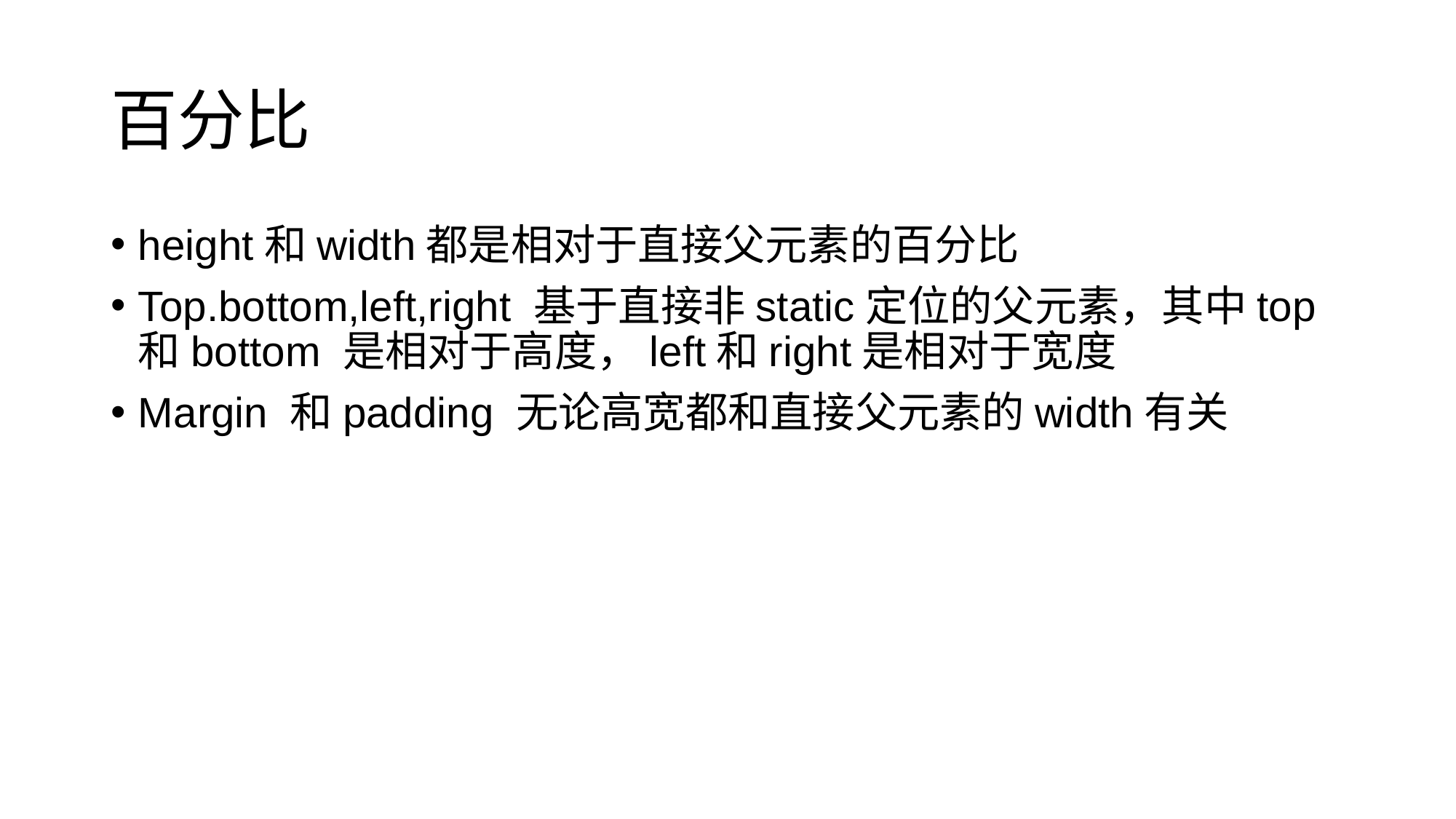

# 百分比
height和width都是相对于直接父元素的百分比
Top.bottom,left,right 基于直接非static定位的父元素，其中top和bottom 是相对于高度，left和right是相对于宽度
Margin 和padding 无论高宽都和直接父元素的width有关